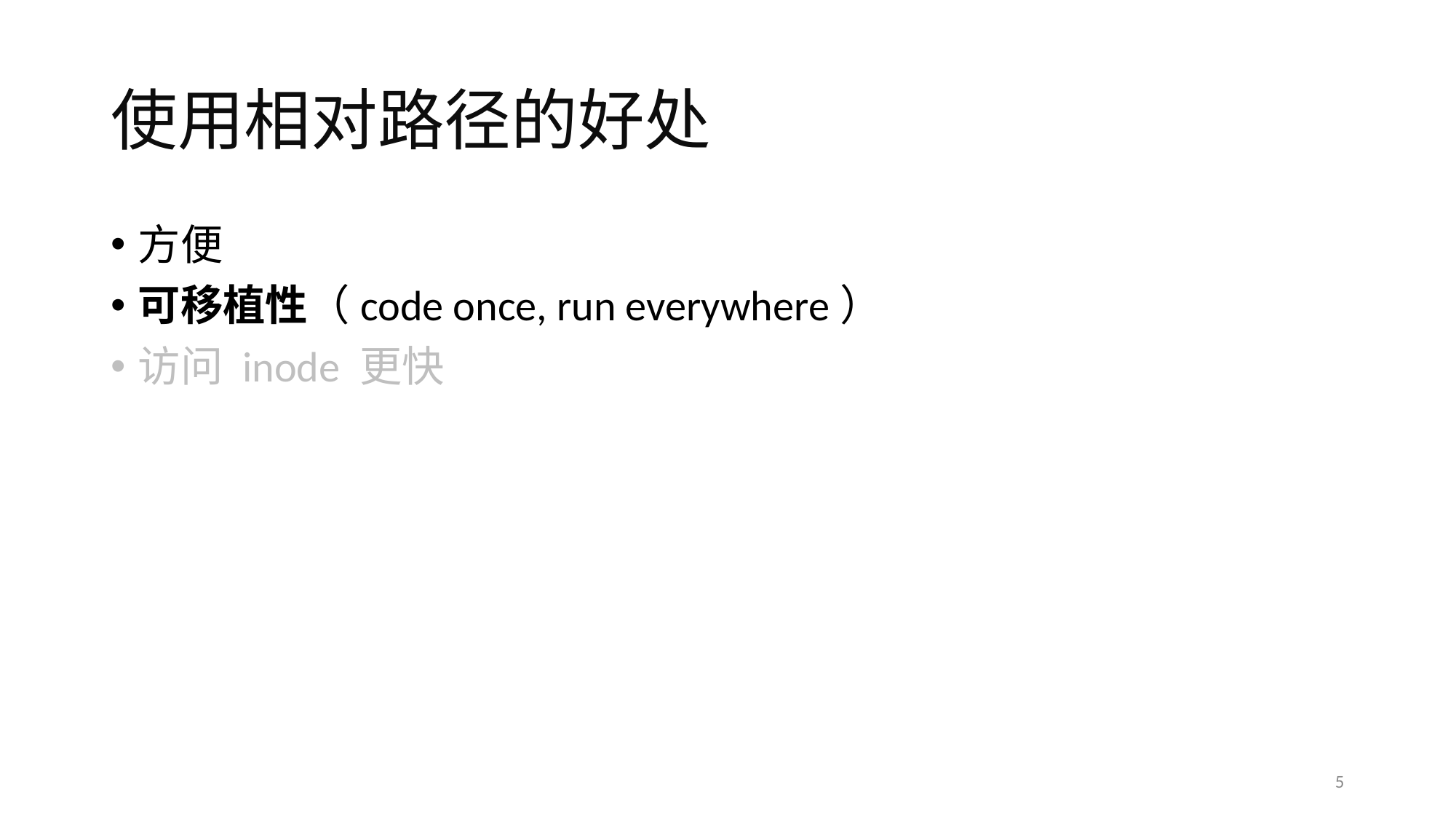

# 使用相对路径的好处
方便
可移植性（code once, run everywhere）
访问 inode 更快
5